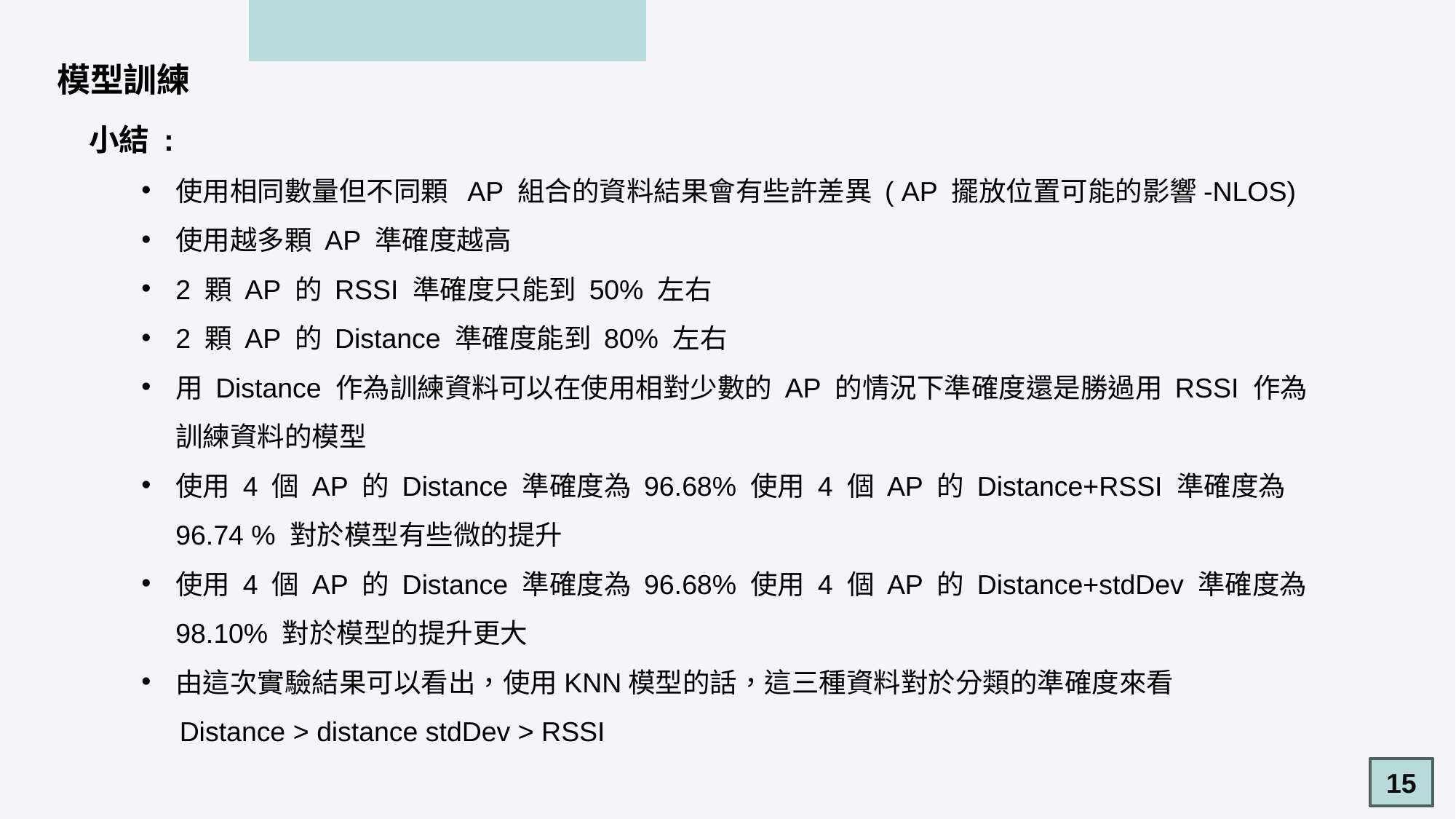

模型訓練
小結 :
使用相同數量但不同顆  AP 組合的資料結果會有些許差異 ( AP 擺放位置可能的影響-NLOS)
使用越多顆 AP 準確度越高
2 顆 AP 的 RSSI 準確度只能到 50% 左右
2 顆 AP 的 Distance 準確度能到 80% 左右
用 Distance 作為訓練資料可以在使用相對少數的 AP 的情況下準確度還是勝過用 RSSI 作為訓練資料的模型
使用 4 個 AP 的 Distance 準確度為 96.68% 使用 4 個 AP 的 Distance+RSSI 準確度為 96.74 % 對於模型有些微的提升
使用 4 個 AP 的 Distance 準確度為 96.68% 使用 4 個 AP 的 Distance+stdDev 準確度為 98.10% 對於模型的提升更大
由這次實驗結果可以看出，使用KNN模型的話，這三種資料對於分類的準確度來看
     Distance > distance stdDev > RSSI

15